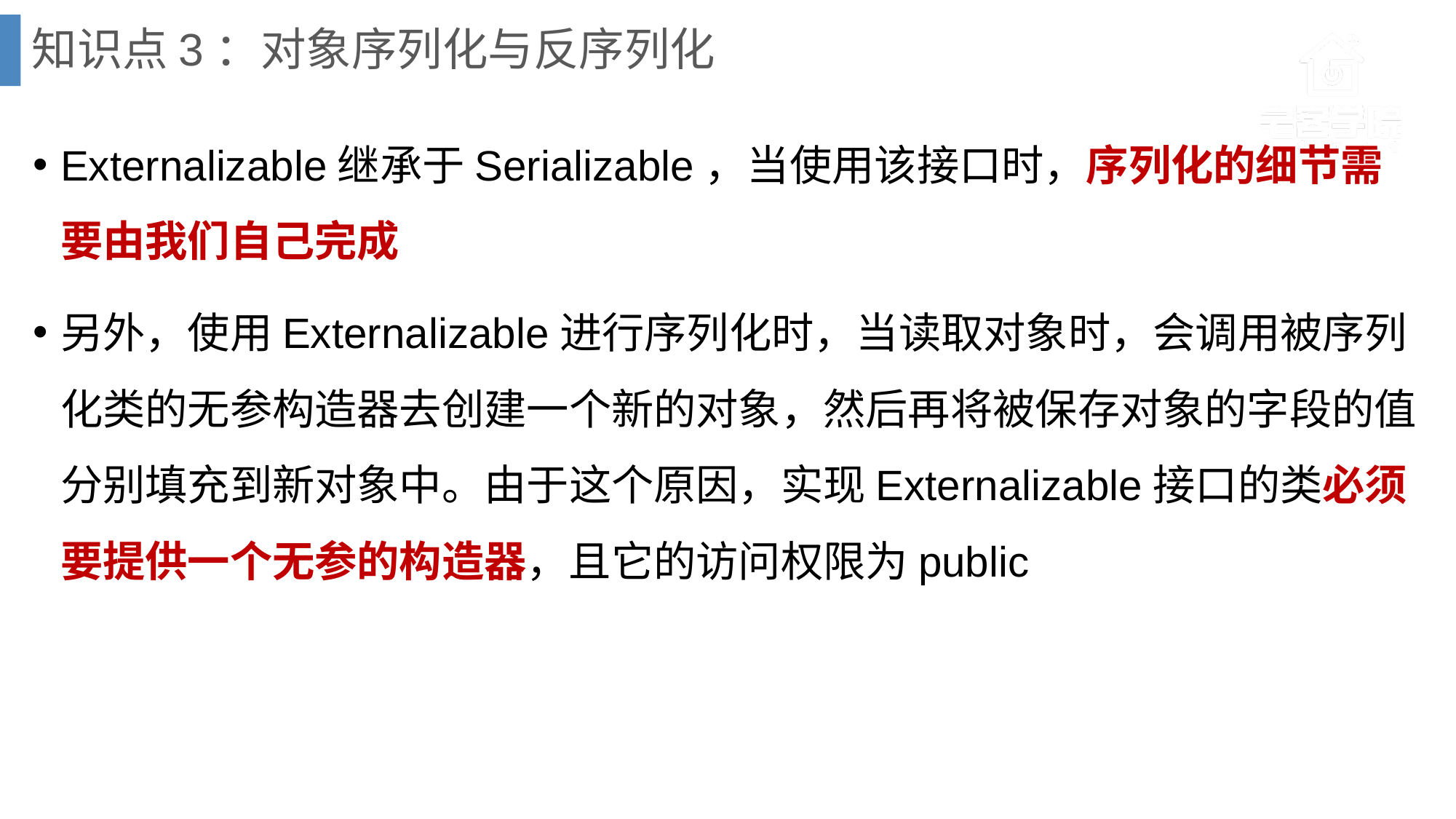

# 知识点3：对象序列化与反序列化
Externalizable继承于Serializable，当使用该接口时，序列化的细节需要由我们自己完成
另外，使用Externalizable进行序列化时，当读取对象时，会调用被序列化类的无参构造器去创建一个新的对象，然后再将被保存对象的字段的值分别填充到新对象中。由于这个原因，实现Externalizable接口的类必须要提供一个无参的构造器，且它的访问权限为public